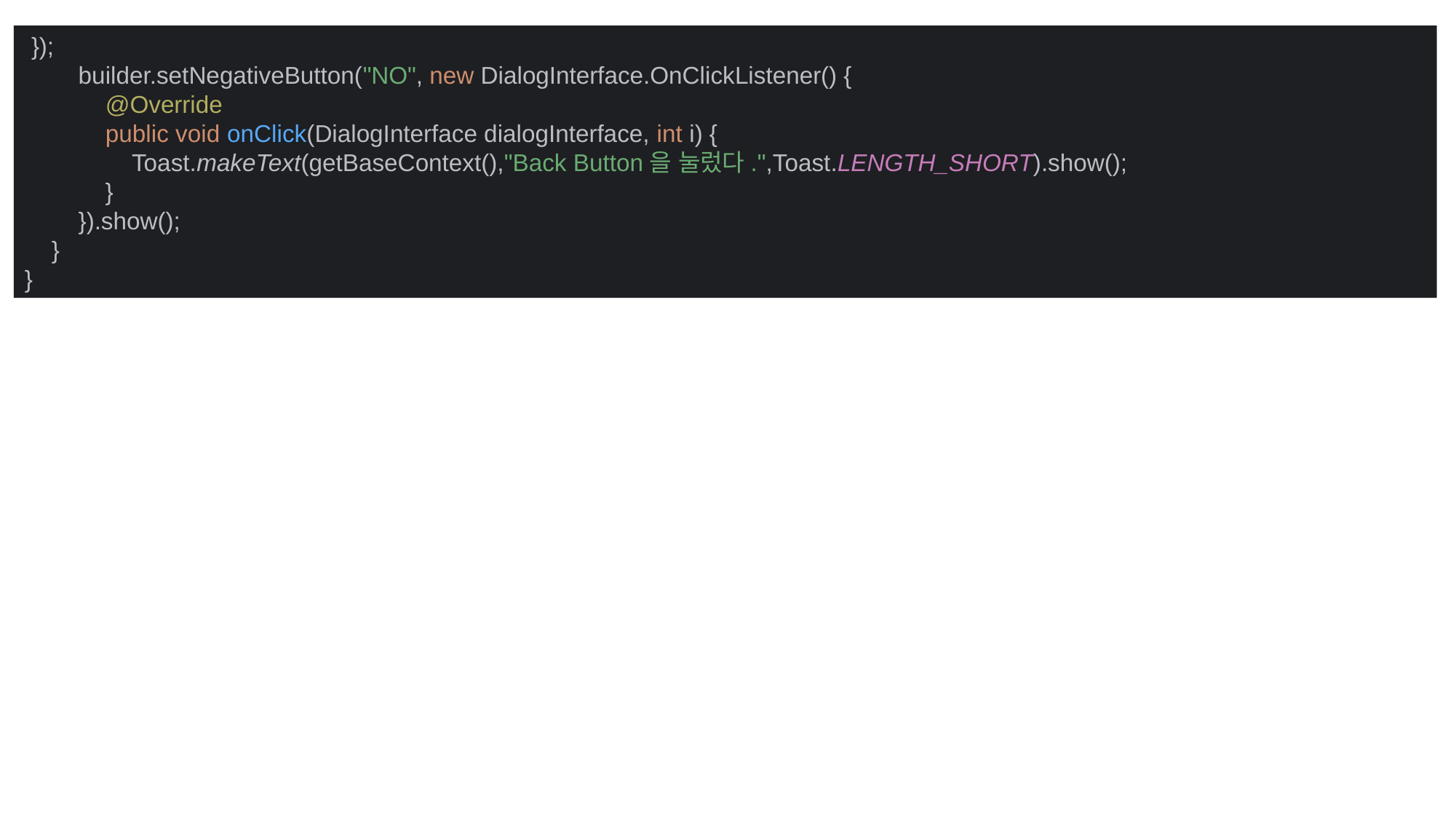

});
        builder.setNegativeButton("NO", new DialogInterface.OnClickListener() {
            @Override
            public void onClick(DialogInterface dialogInterface, int i) {
                Toast.makeText(getBaseContext(),"Back Button을 눌렀다.",Toast.LENGTH_SHORT).show();
            }
        }).show();
    }
}